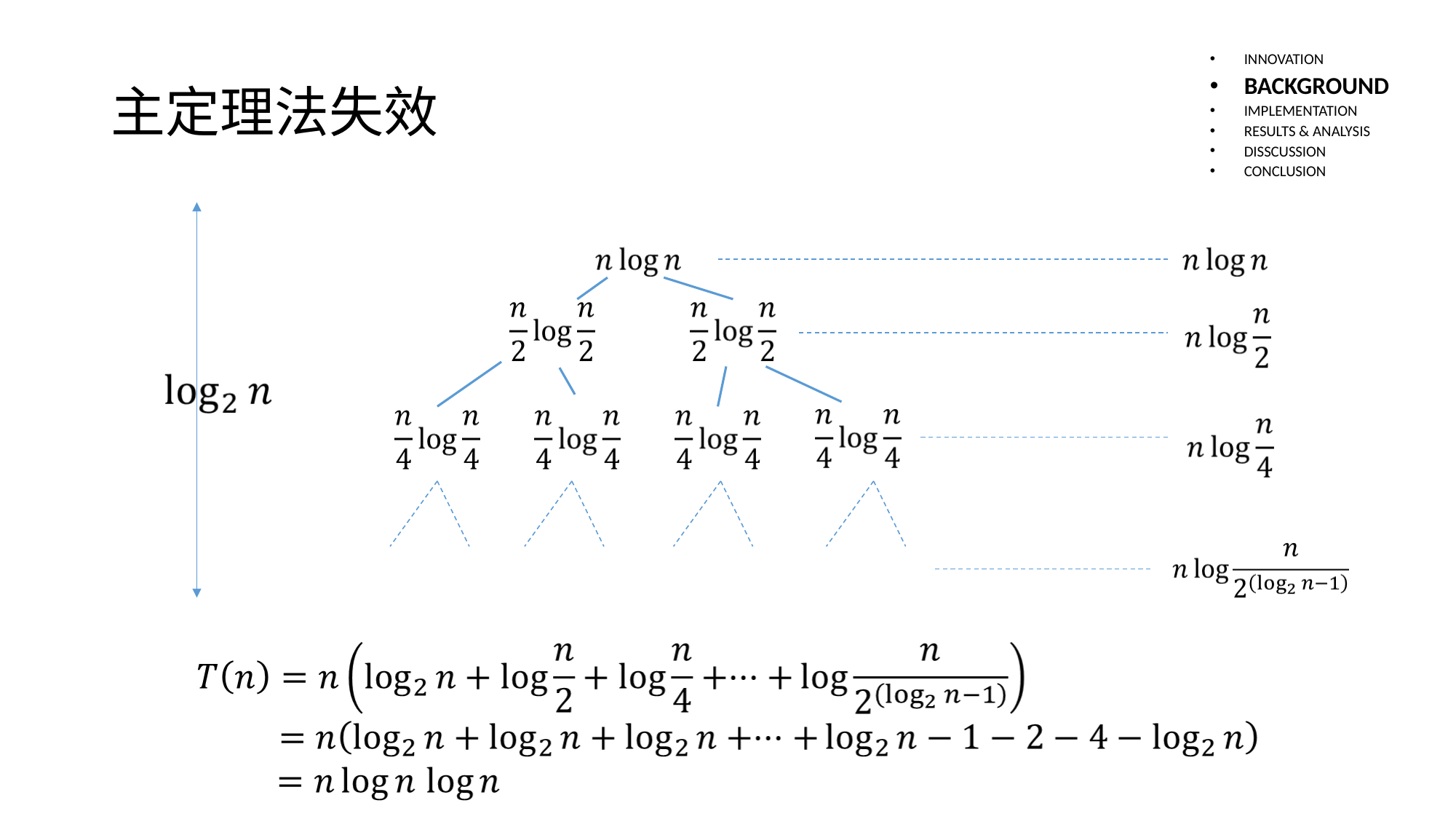

INNOVATION
BACKGROUND
IMPLEMENTATION
RESULTS & ANALYSIS
DISSCUSSION
CONCLUSION
# 主定理法失效